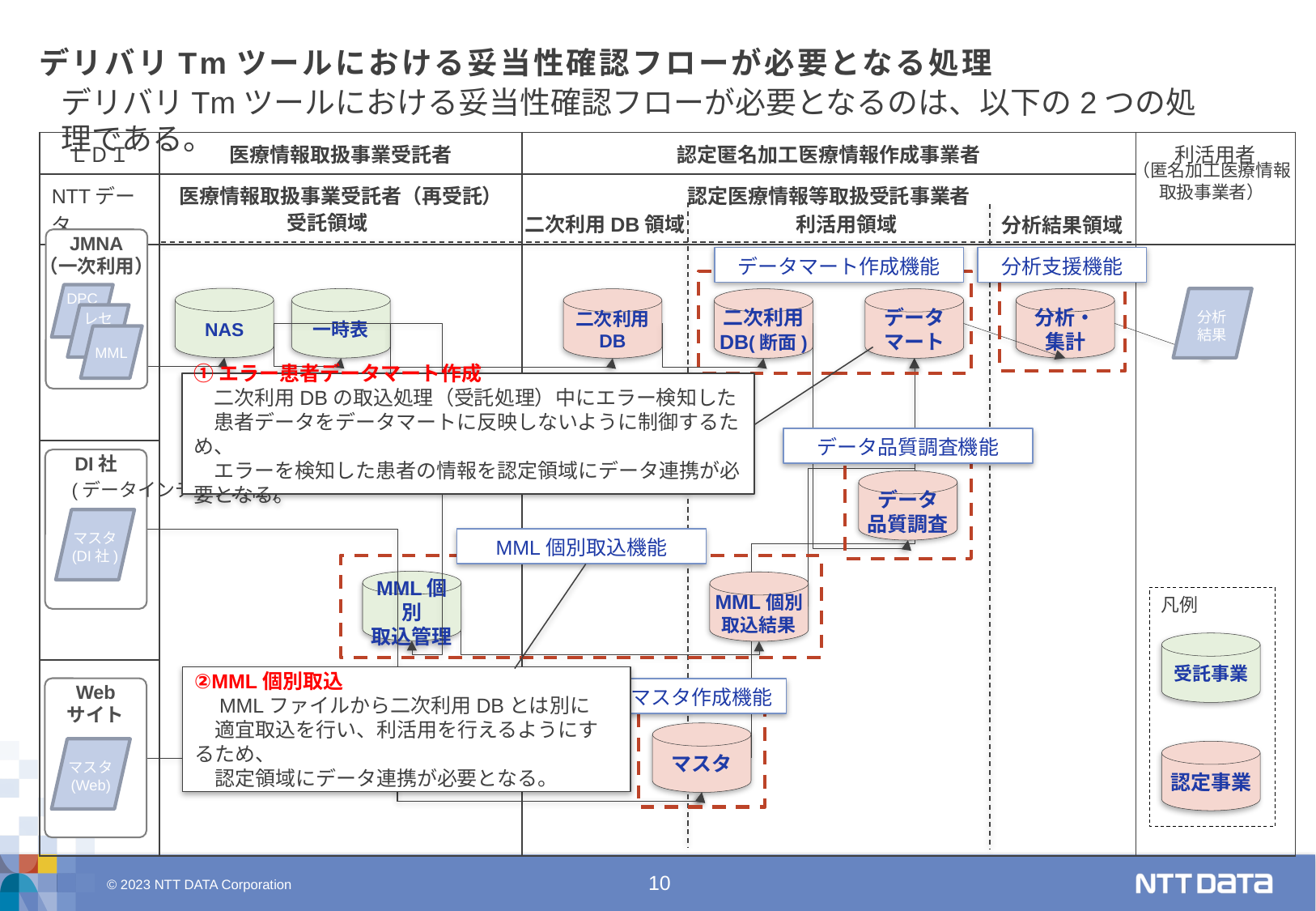

# デリバリTmツールにおける妥当性確認フローが必要となる処理
デリバリTmツールにおける妥当性確認フローが必要となるのは、以下の2つの処理である。
| ＬＤＩ | 医療情報取扱事業受託者 | 認定匿名加工医療情報作成事業者 | 利活用者 |
| --- | --- | --- | --- |
| NTTデータ | 医療情報取扱事業受託者（再受託） | 認定医療情報等取扱受託事業者 |  |
|  |  |  |  |
|  |  |  |  |
|  |  |  |  |
（匿名加工医療情報
取扱事業者）
受託領域
二次利用DB領域
利活用領域
分析結果領域
JMNA
（一次利用）
DPC
レセ
MML
データマート作成機能
分析支援機能

NAS
分析
結果
一時表
分析・
集計
二次利用
DB
二次利用
DB(断面)
データマート
①エラー患者データマート作成
　二次利用DBの取込処理（受託処理）中にエラー検知した
　患者データをデータマートに反映しないように制御するため、
　エラーを検知した患者の情報を認定領域にデータ連携が必要となる。
取扱不可
領域
データ品質調査機能
DI社
(データインデックス社)
マスタ
(DI社)

データ
品質調査
MML個別取込機能

MML個別
取込管理
MML個別取込結果
凡例
受託事業
認定事業
②MML個別取込
　MMLファイルから二次利用DBとは別に
　適宜取込を行い、利活用を行えるようにするため、
　認定領域にデータ連携が必要となる。
Web
サイト
マスタ
(Web)
マスタ作成機能

マスタ